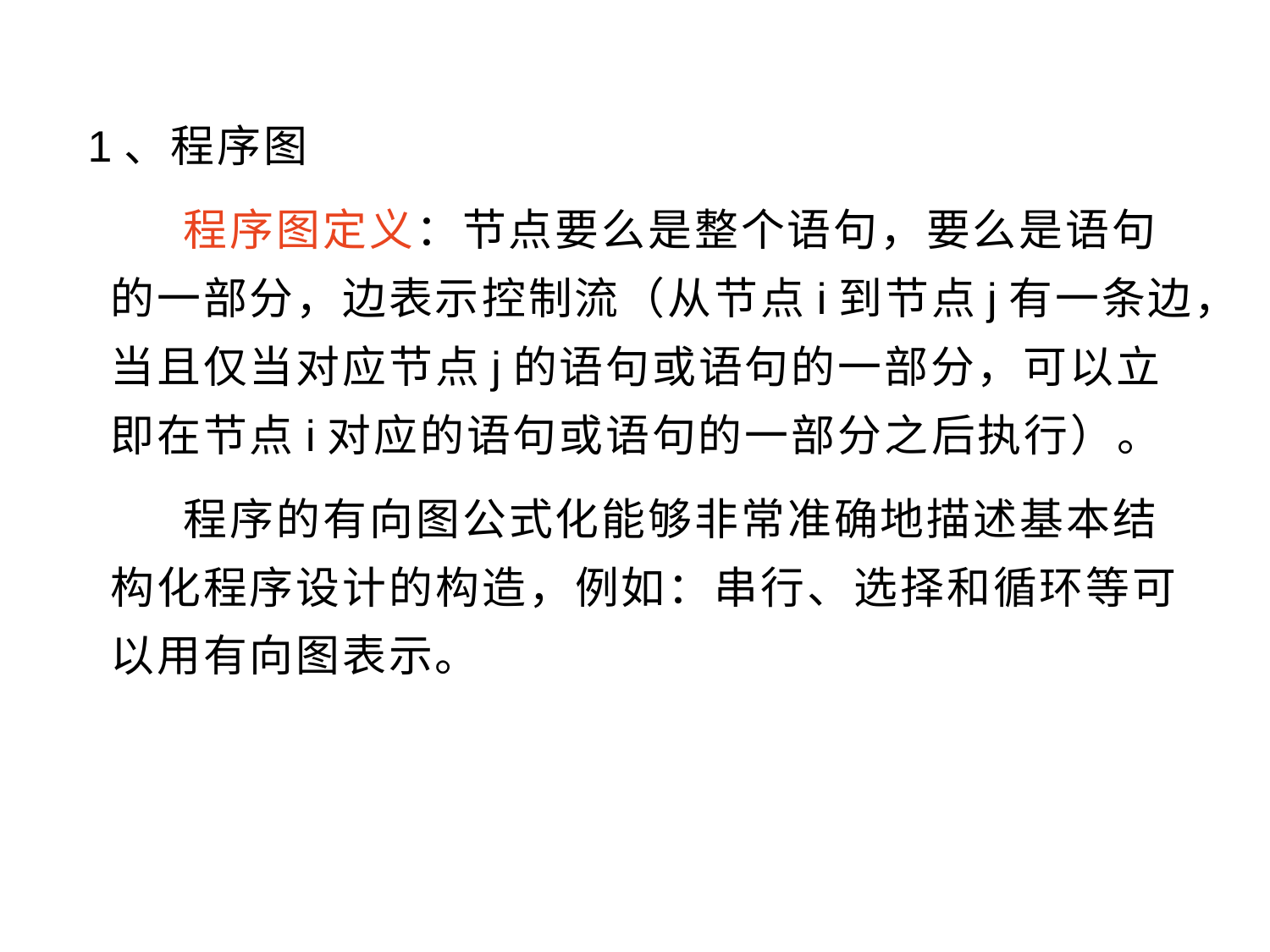

1、程序图
       程序图定义：节点要么是整个语句，要么是语句的一部分，边表示控制流（从节点i到节点j有一条边，当且仅当对应节点j的语句或语句的一部分，可以立即在节点i对应的语句或语句的一部分之后执行）。
       程序的有向图公式化能够非常准确地描述基本结构化程序设计的构造，例如：串行、选择和循环等可以用有向图表示。